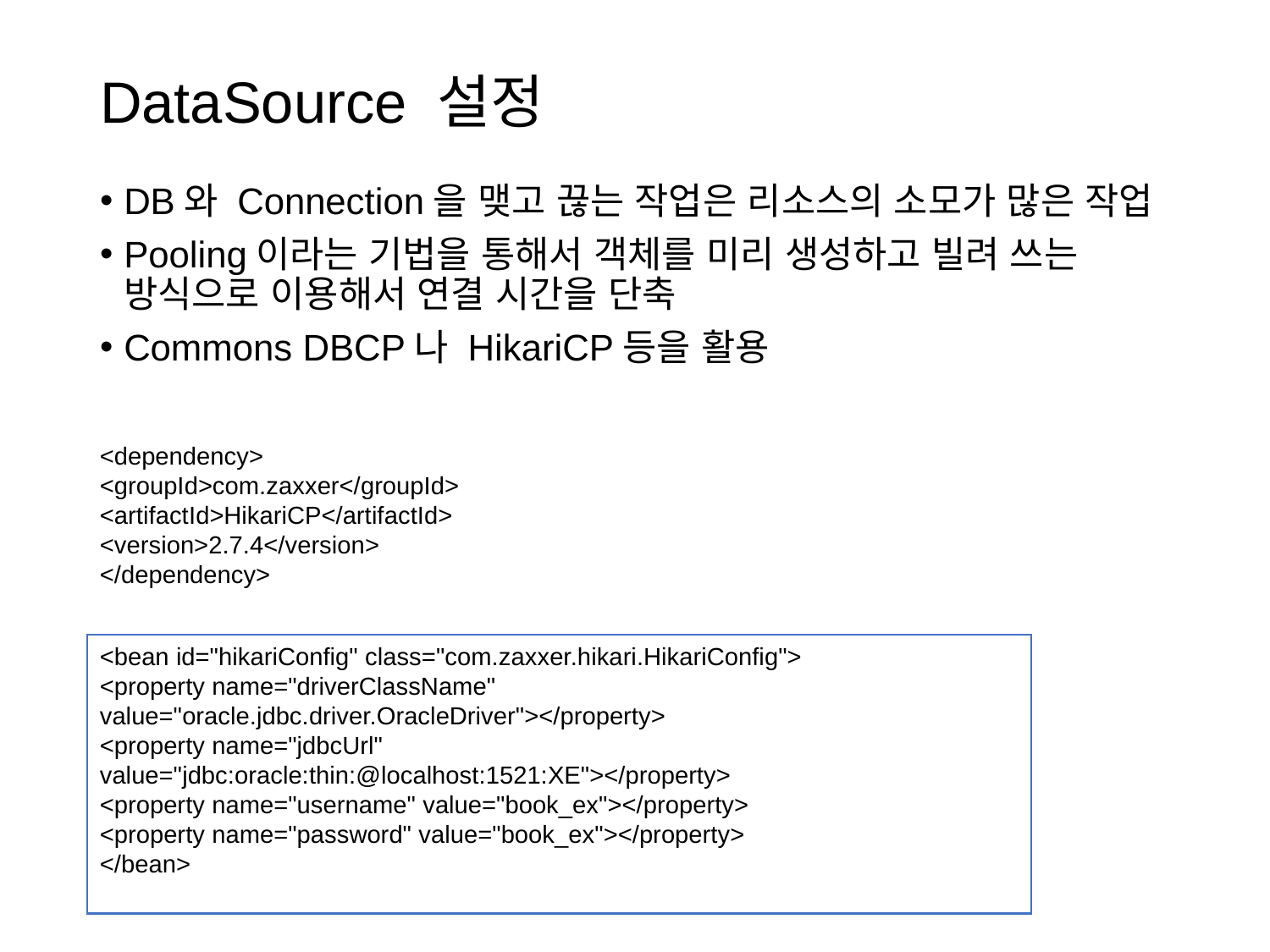

# DataSource 설정
DB와 Connection을 맺고 끊는 작업은 리소스의 소모가 많은 작업
Pooling이라는 기법을 통해서 객체를 미리 생성하고 빌려 쓰는 방식으로 이용해서 연결 시간을 단축
Commons DBCP나 HikariCP등을 활용

<dependency>
<groupId>com.zaxxer</groupId>
<artifactId>HikariCP</artifactId>
<version>2.7.4</version>
</dependency>
<bean id="hikariConfig" class="com.zaxxer.hikari.HikariConfig">
<property name="driverClassName"
value="oracle.jdbc.driver.OracleDriver"></property>
<property name="jdbcUrl"
value="jdbc:oracle:thin:@localhost:1521:XE"></property>
<property name="username" value="book_ex"></property>
<property name="password" value="book_ex"></property>
</bean>